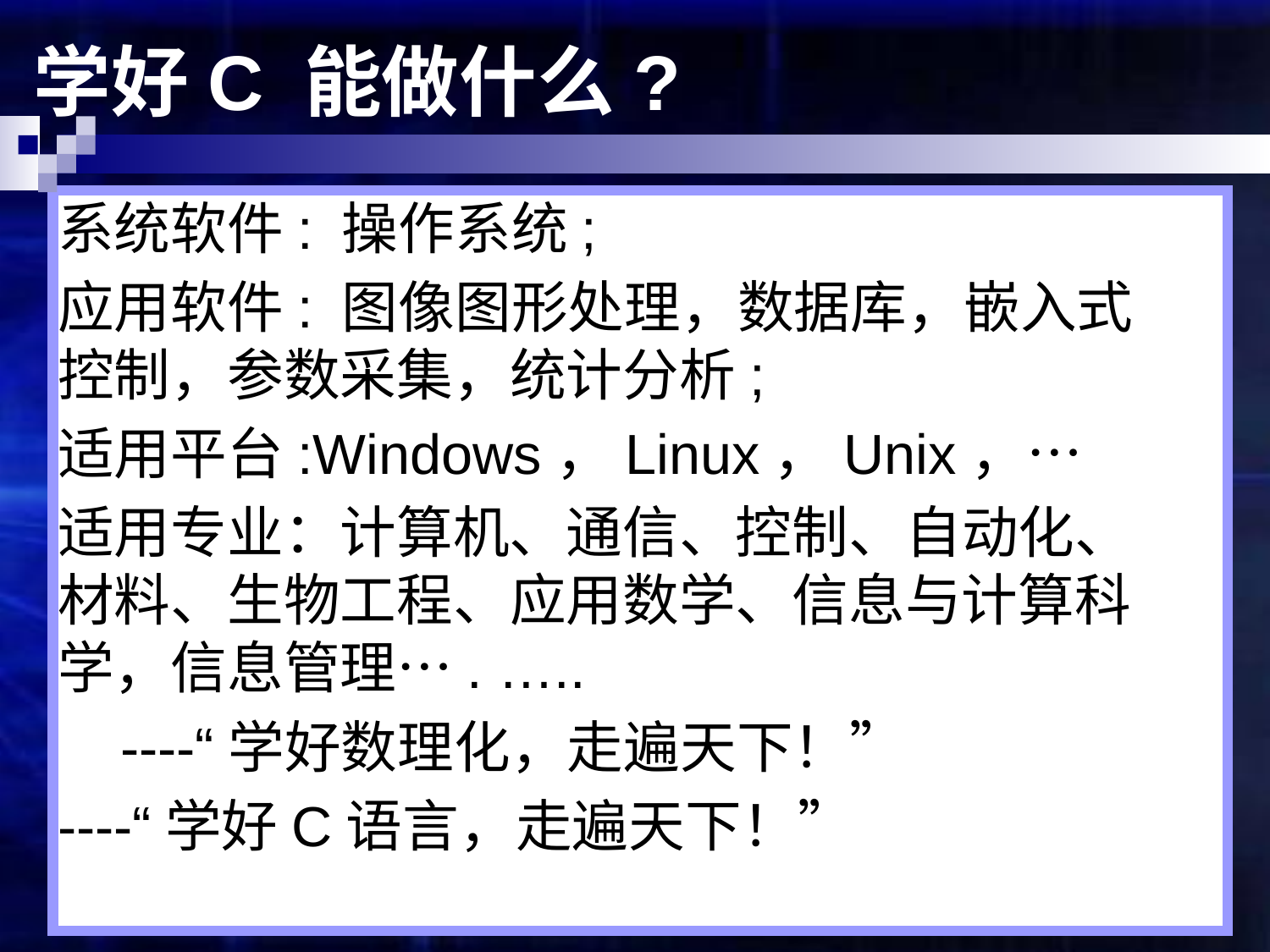

# 学好C 能做什么?
系统软件: 操作系统;
应用软件: 图像图形处理，数据库，嵌入式控制，参数采集，统计分析;
适用平台:Windows，Linux，Unix，…
适用专业：计算机、通信、控制、自动化、材料、生物工程、应用数学、信息与计算科学，信息管理…. …..
    ----“学好数理化，走遍天下！”
----“学好C语言，走遍天下！”